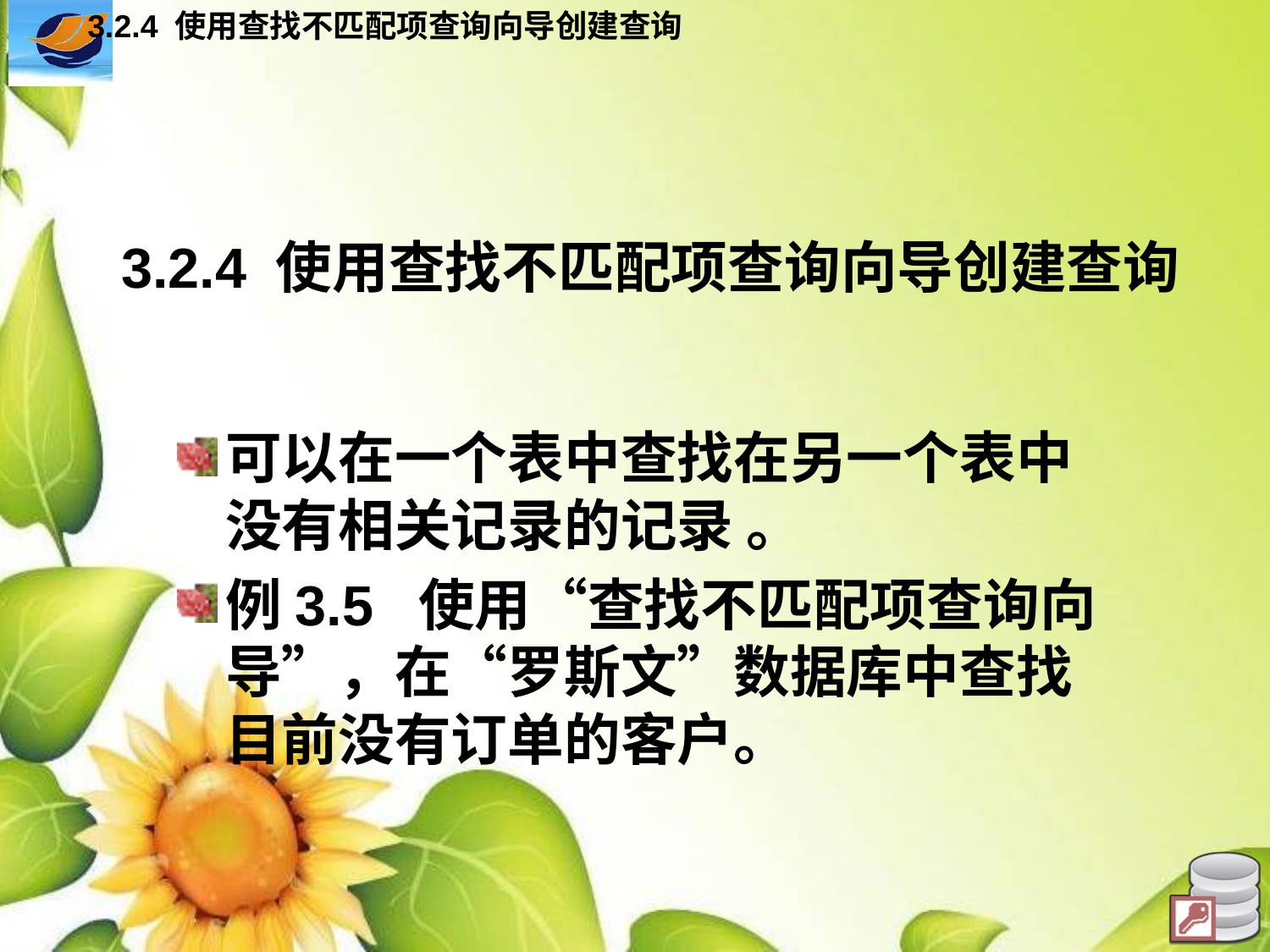

3.2.4 使用查找不匹配项查询向导创建查询
# 3.2.4 使用查找不匹配项查询向导创建查询
可以在一个表中查找在另一个表中没有相关记录的记录 。
例3.5  使用“查找不匹配项查询向导”，在“罗斯文”数据库中查找目前没有订单的客户。